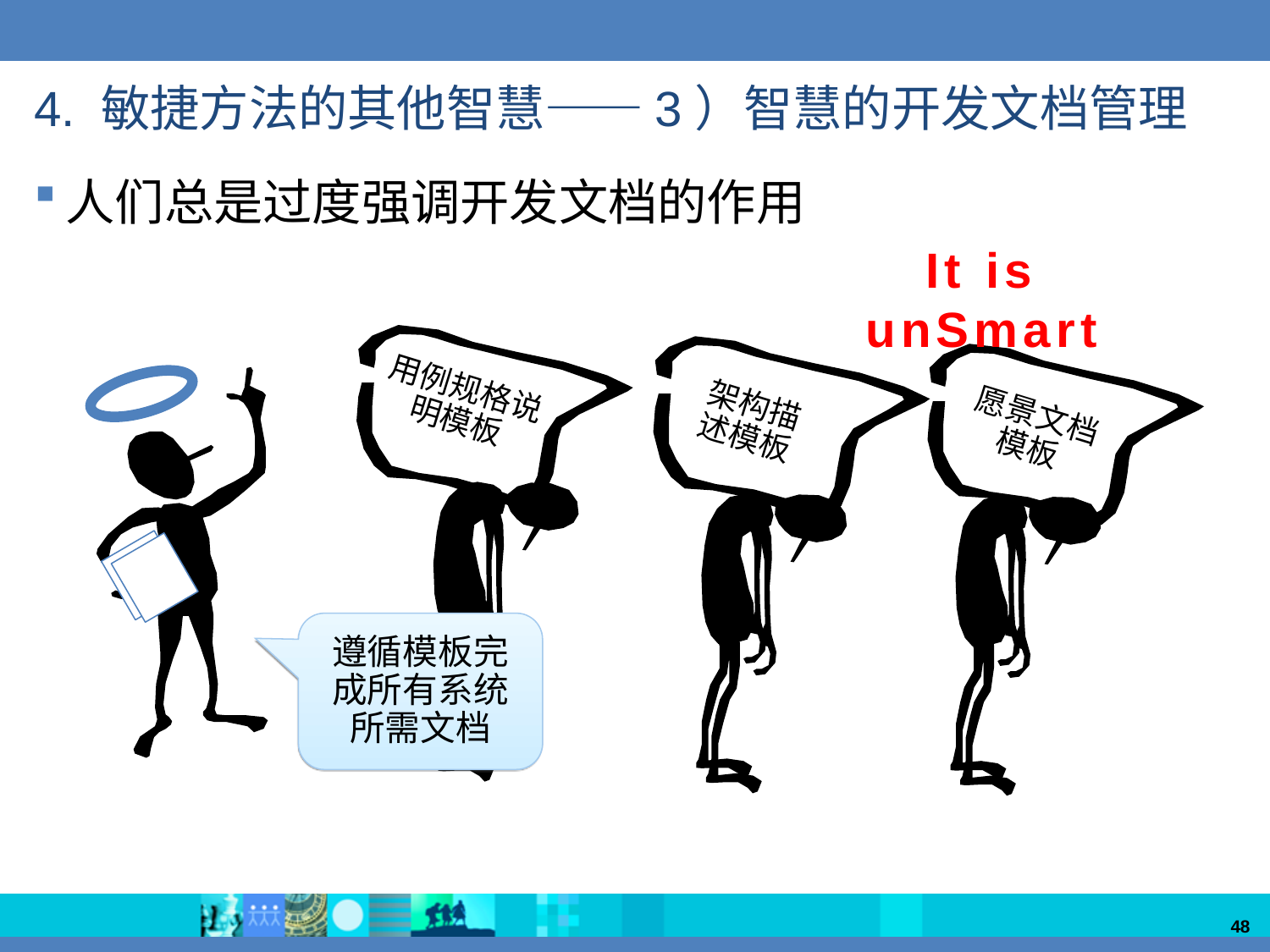

# 4. 敏捷方法的其他智慧——3）智慧的开发文档管理
人们总是过度强调开发文档的作用
It is unSmart

用例规格说明模板

架构描述模板

愿景文档模板

遵循模板完成所有系统所需文档
48